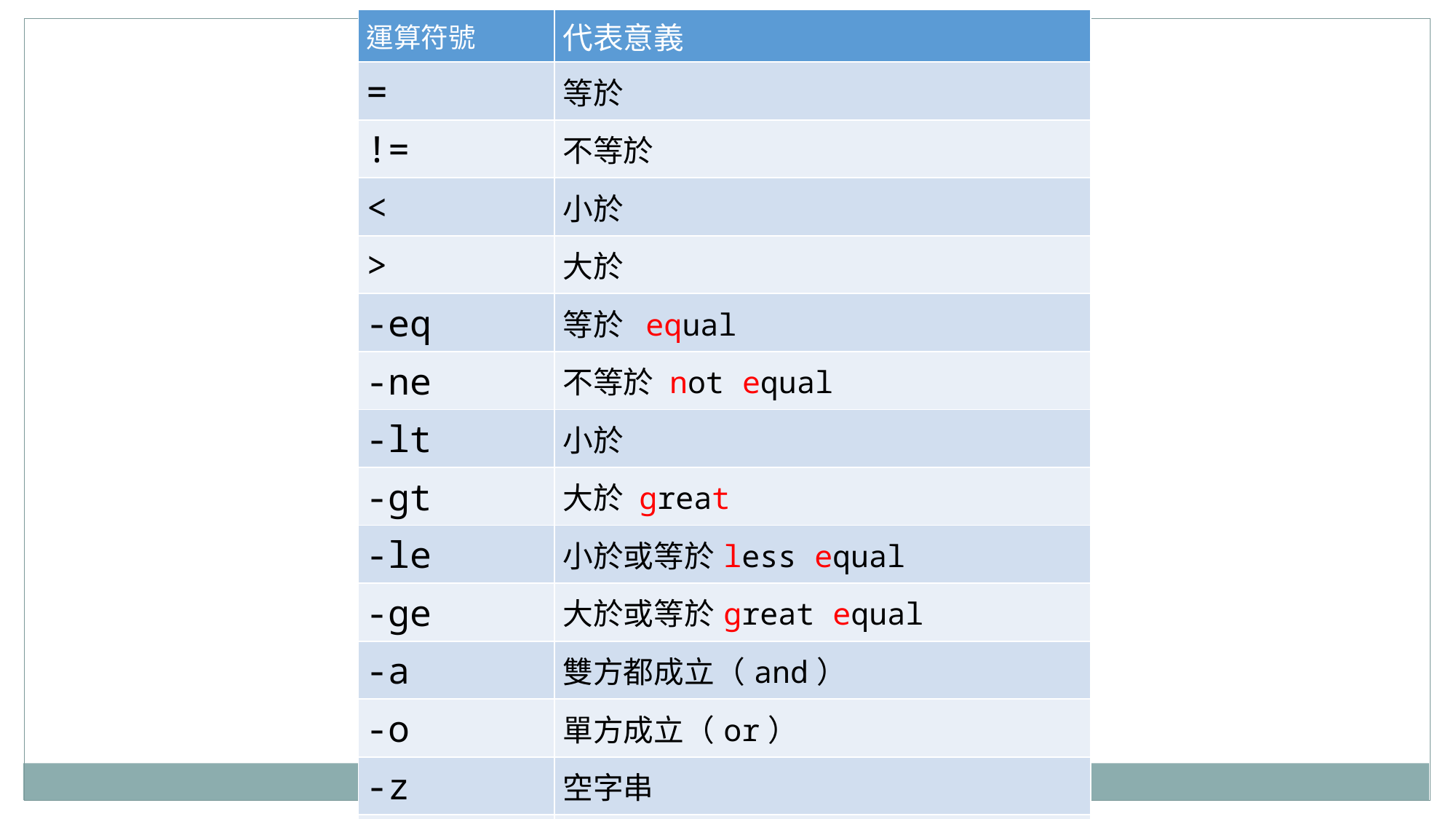

| 運算符號 | 代表意義 |
| --- | --- |
| = | 等於 |
| != | 不等於 |
| < | 小於 |
| > | 大於 |
| -eq | 等於 equal |
| -ne | 不等於 not equal |
| -lt | 小於 |
| -gt | 大於 great |
| -le | 小於或等於less equal |
| -ge | 大於或等於great equal |
| -a | 雙方都成立（and） |
| -o | 單方成立（or） |
| -z | 空字串 |
| -n | 非空字串 |